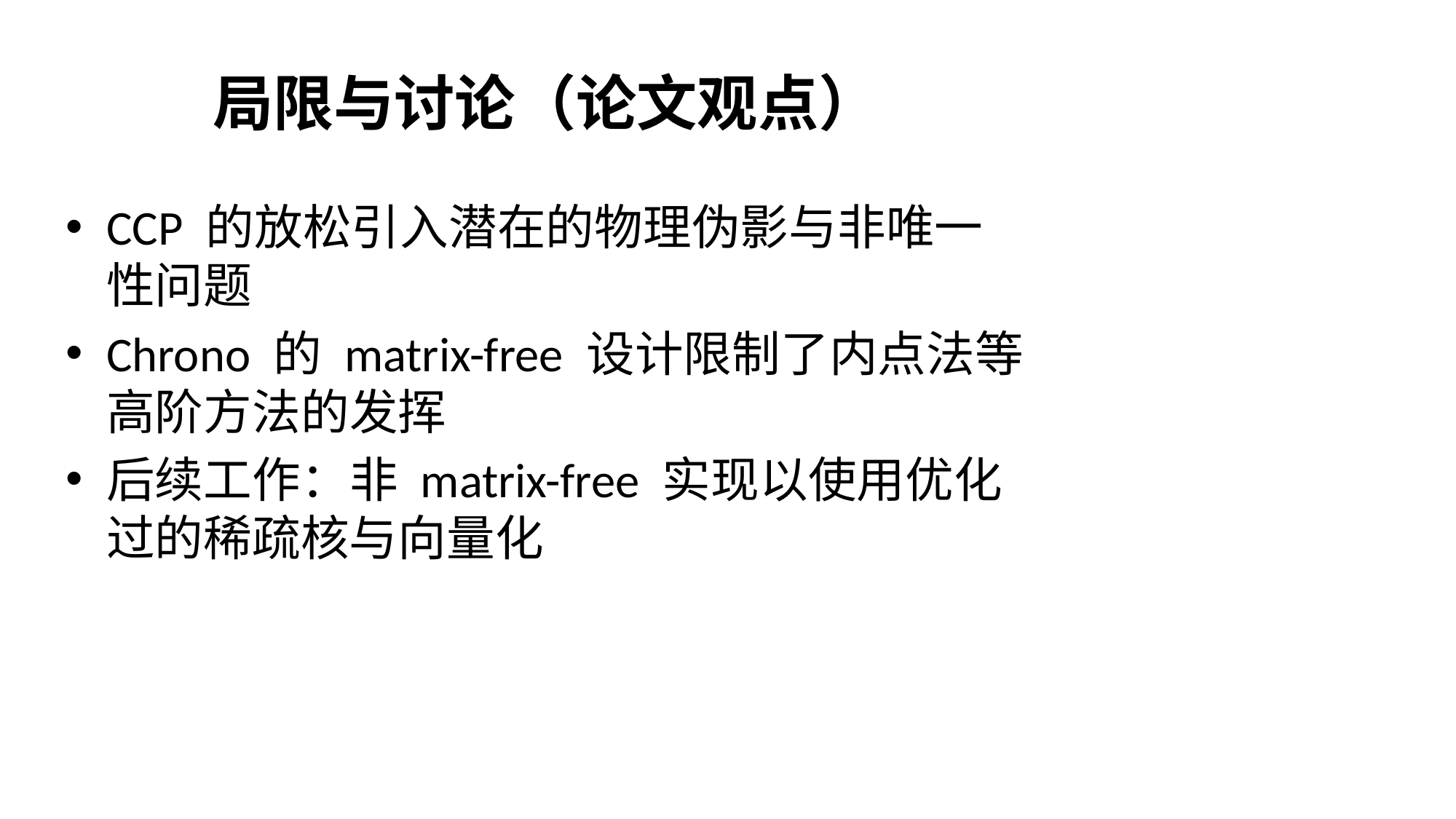

# 局限与讨论（论文观点）
CCP 的放松引入潜在的物理伪影与非唯一性问题
Chrono 的 matrix-free 设计限制了内点法等高阶方法的发挥
后续工作：非 matrix-free 实现以使用优化过的稀疏核与向量化